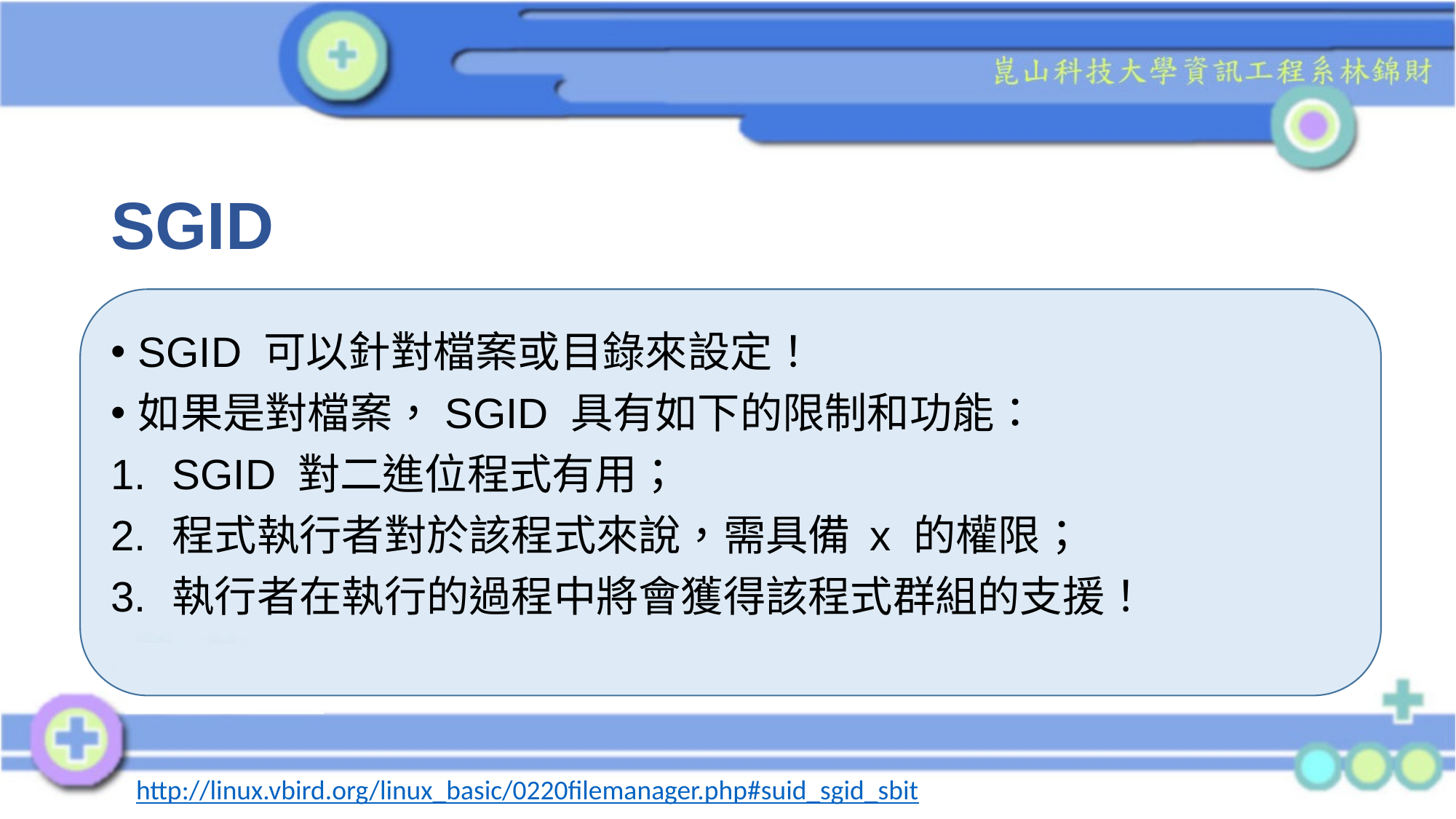

# SGID

SGID 可以針對檔案或目錄來設定！
如果是對檔案，SGID 具有如下的限制和功能：
SGID 對二進位程式有用；
程式執行者對於該程式來說，需具備 x 的權限；
執行者在執行的過程中將會獲得該程式群組的支援！

http://linux.vbird.org/linux_basic/0220filemanager.php#suid_sgid_sbit